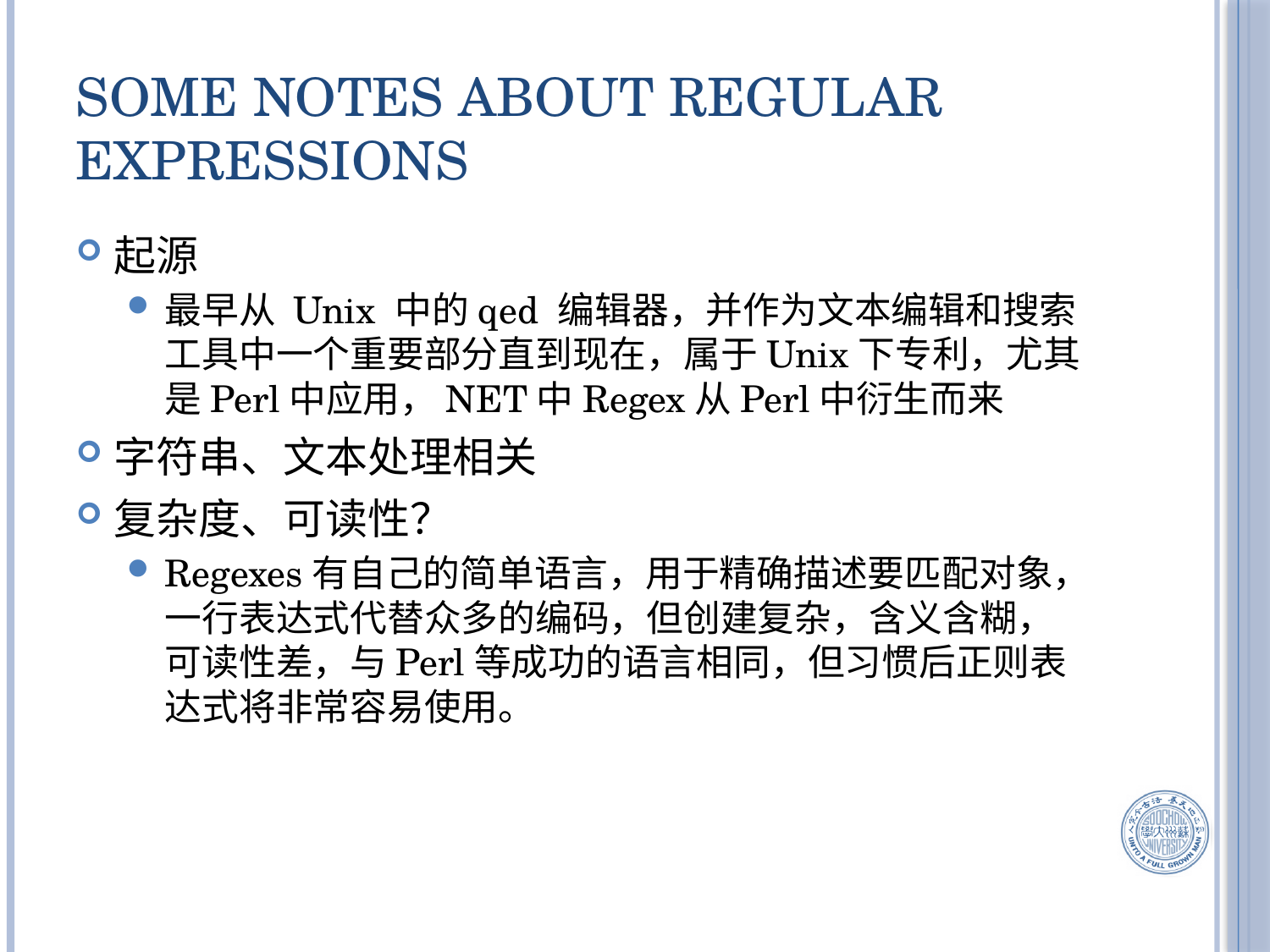

# Some notes about Regular Expressions
起源
最早从 Unix 中的qed 编辑器，并作为文本编辑和搜索工具中一个重要部分直到现在，属于Unix下专利，尤其是Perl中应用，NET中Regex从Perl中衍生而来
字符串、文本处理相关
复杂度、可读性？
Regexes有自己的简单语言，用于精确描述要匹配对象，一行表达式代替众多的编码，但创建复杂，含义含糊，可读性差，与Perl等成功的语言相同，但习惯后正则表达式将非常容易使用。